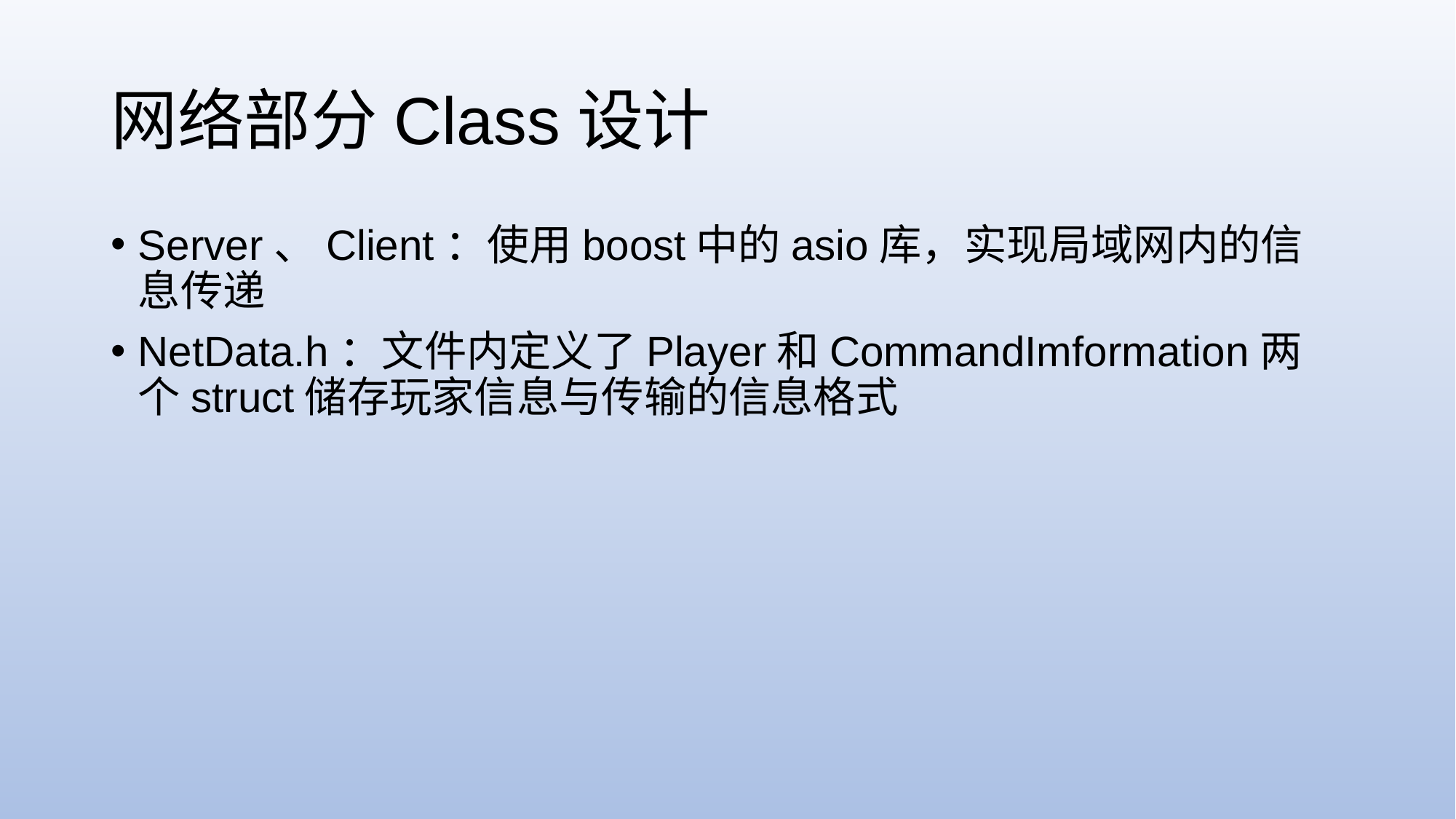

# 网络部分Class设计
Server、Client：使用boost中的asio库，实现局域网内的信息传递
NetData.h：文件内定义了Player和CommandImformation两个struct储存玩家信息与传输的信息格式